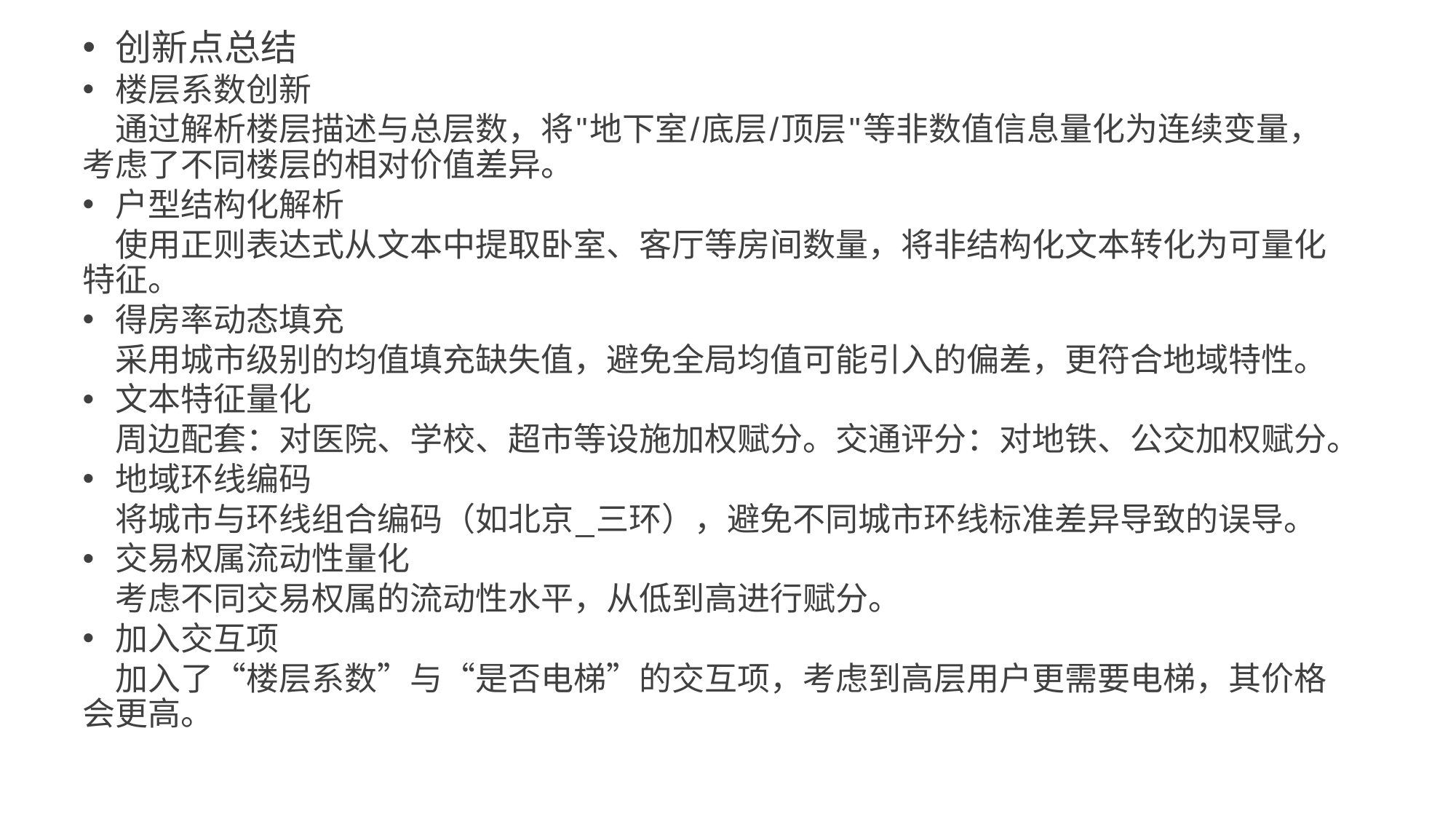

创新点总结
楼层系数创新
	通过解析楼层描述与总层数，将"地下室/底层/顶层"等非数值信息量化为连续变量，考虑了不同楼层的相对价值差异。
户型结构化解析
	使用正则表达式从文本中提取卧室、客厅等房间数量，将非结构化文本转化为可量化特征。
得房率动态填充
	采用城市级别的均值填充缺失值，避免全局均值可能引入的偏差，更符合地域特性。
文本特征量化
	周边配套：对医院、学校、超市等设施加权赋分。交通评分：对地铁、公交加权赋分。
地域环线编码
	将城市与环线组合编码（如北京_三环），避免不同城市环线标准差异导致的误导。
交易权属流动性量化
	考虑不同交易权属的流动性水平，从低到高进行赋分。
加入交互项
	加入了“楼层系数”与“是否电梯”的交互项，考虑到高层用户更需要电梯，其价格会更高。